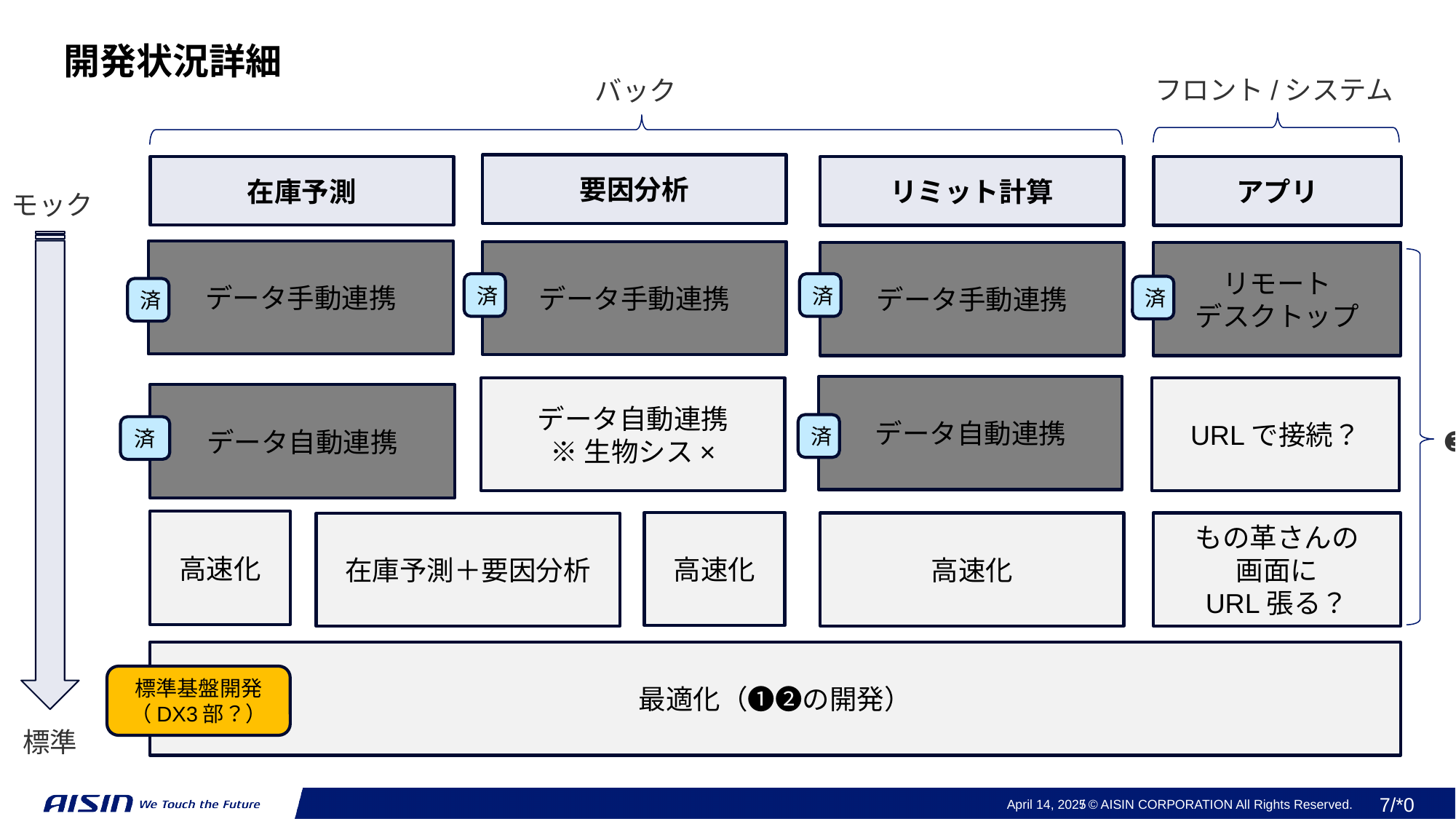

開発状況詳細
フロント/システム
バック

要因分析
在庫予測
リミット計算
アプリ
モック
データ手動連携
データ手動連携
データ手動連携
リモート
デスクトップ

済
済
済
済
データ自動連携
URLで接続？
データ自動連携
※生物シス×
データ自動連携
済
済
❸

高速化
高速化
もの革さんの
画面に
URL張る？
高速化
在庫予測＋要因分析
最適化（❶❷の開発）
標準基盤開発
（DX3部？）
標準
April 14, 2025